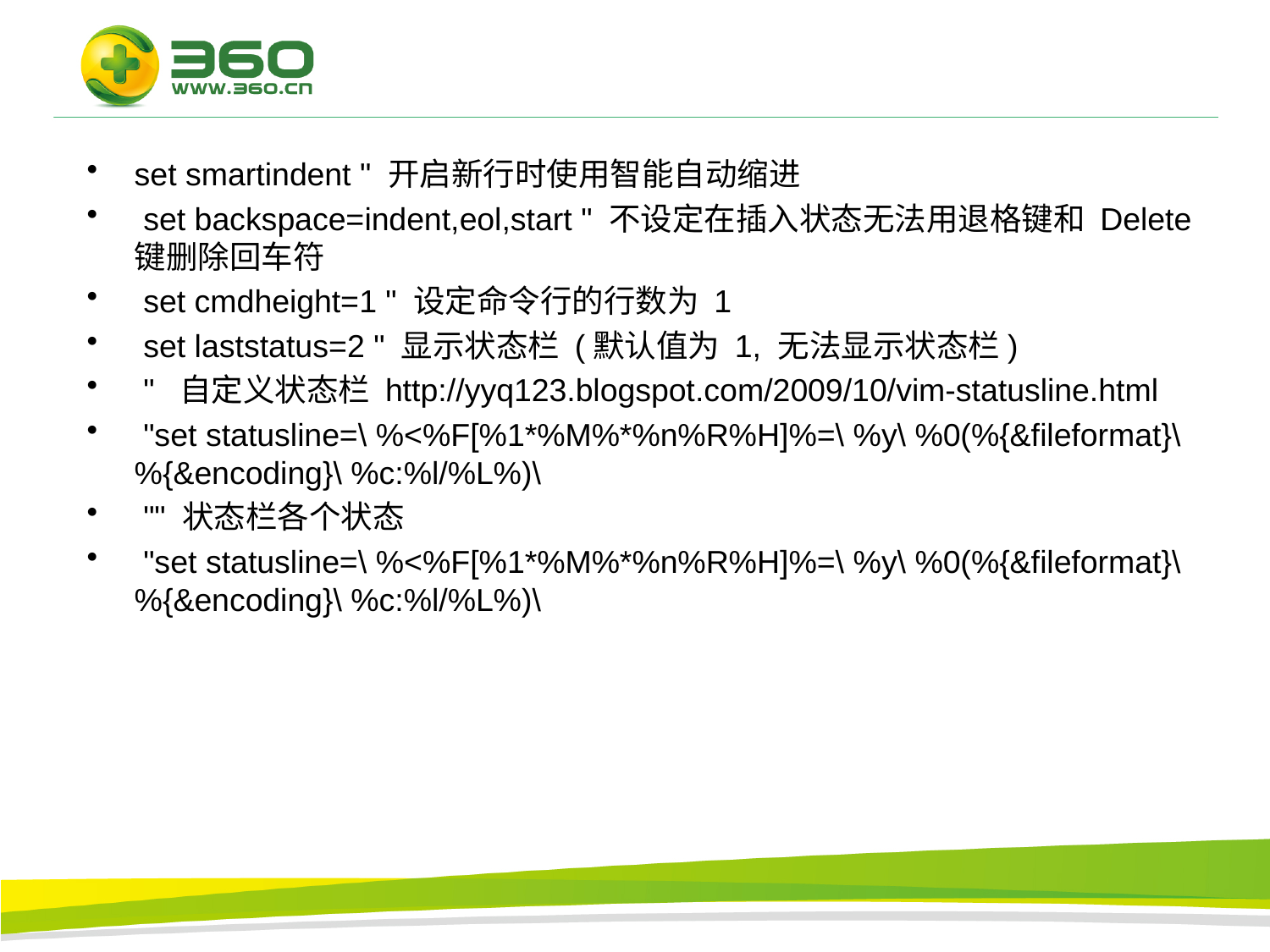

#
set smartindent " 开启新行时使用智能自动缩进
 set backspace=indent,eol,start " 不设定在插入状态无法用退格键和 Delete 键删除回车符
 set cmdheight=1 " 设定命令行的行数为 1
 set laststatus=2 " 显示状态栏 (默认值为 1, 无法显示状态栏)
 "  自定义状态栏 http://yyq123.blogspot.com/2009/10/vim-statusline.html
 "set statusline=\ %<%F[%1*%M%*%n%R%H]%=\ %y\ %0(%{&fileformat}\ %{&encoding}\ %c:%l/%L%)\
 "" 状态栏各个状态
 "set statusline=\ %<%F[%1*%M%*%n%R%H]%=\ %y\ %0(%{&fileformat}\ %{&encoding}\ %c:%l/%L%)\